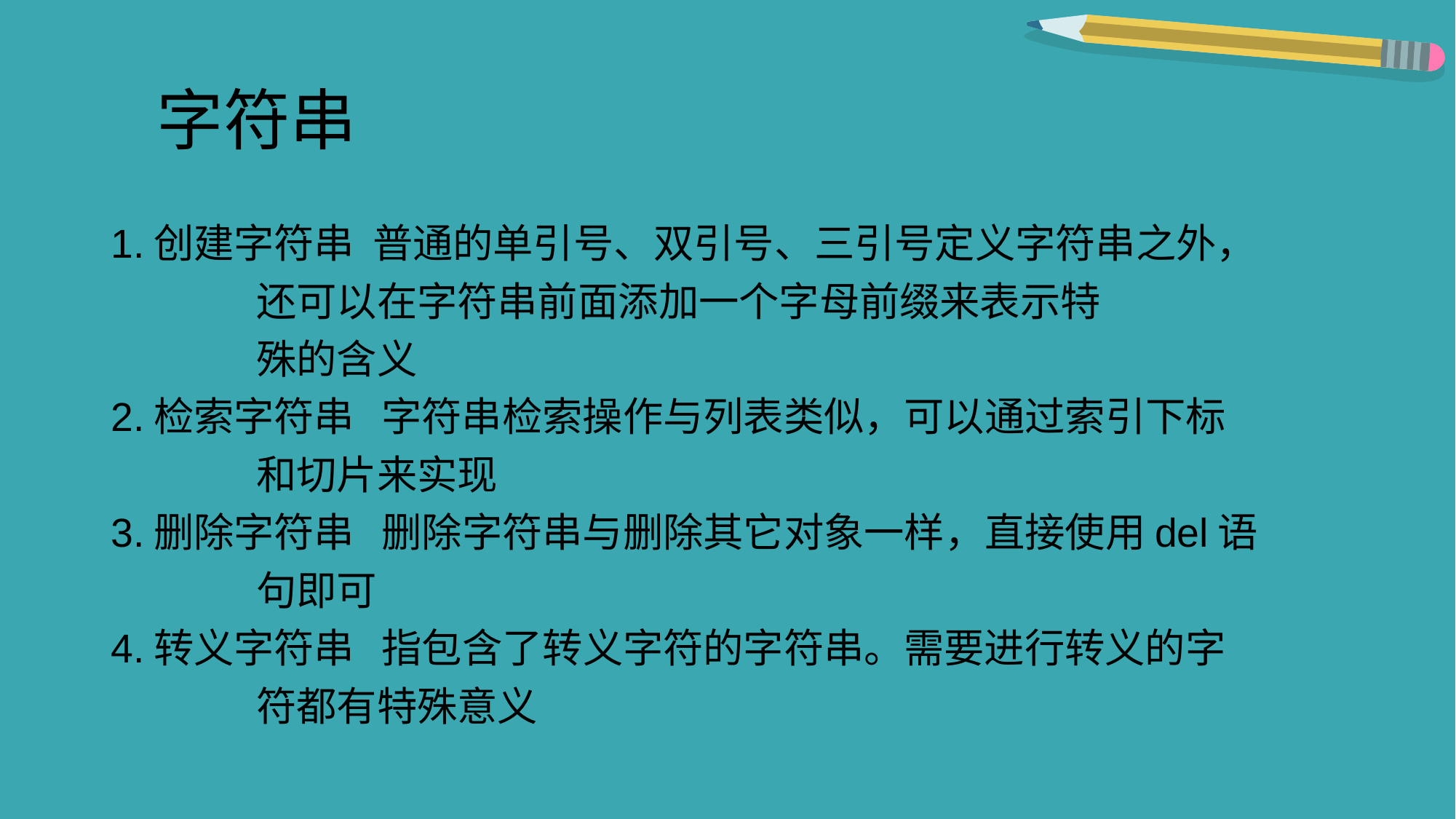

# 字符串
1.创建字符串  普通的单引号、双引号、三引号定义字符串之外，
               还可以在字符串前面添加一个字母前缀来表示特
               殊的含义
2.检索字符串   字符串检索操作与列表类似，可以通过索引下标
               和切片来实现
3.删除字符串   删除字符串与删除其它对象一样，直接使用del语
               句即可
4.转义字符串   指包含了转义字符的字符串。需要进行转义的字
               符都有特殊意义